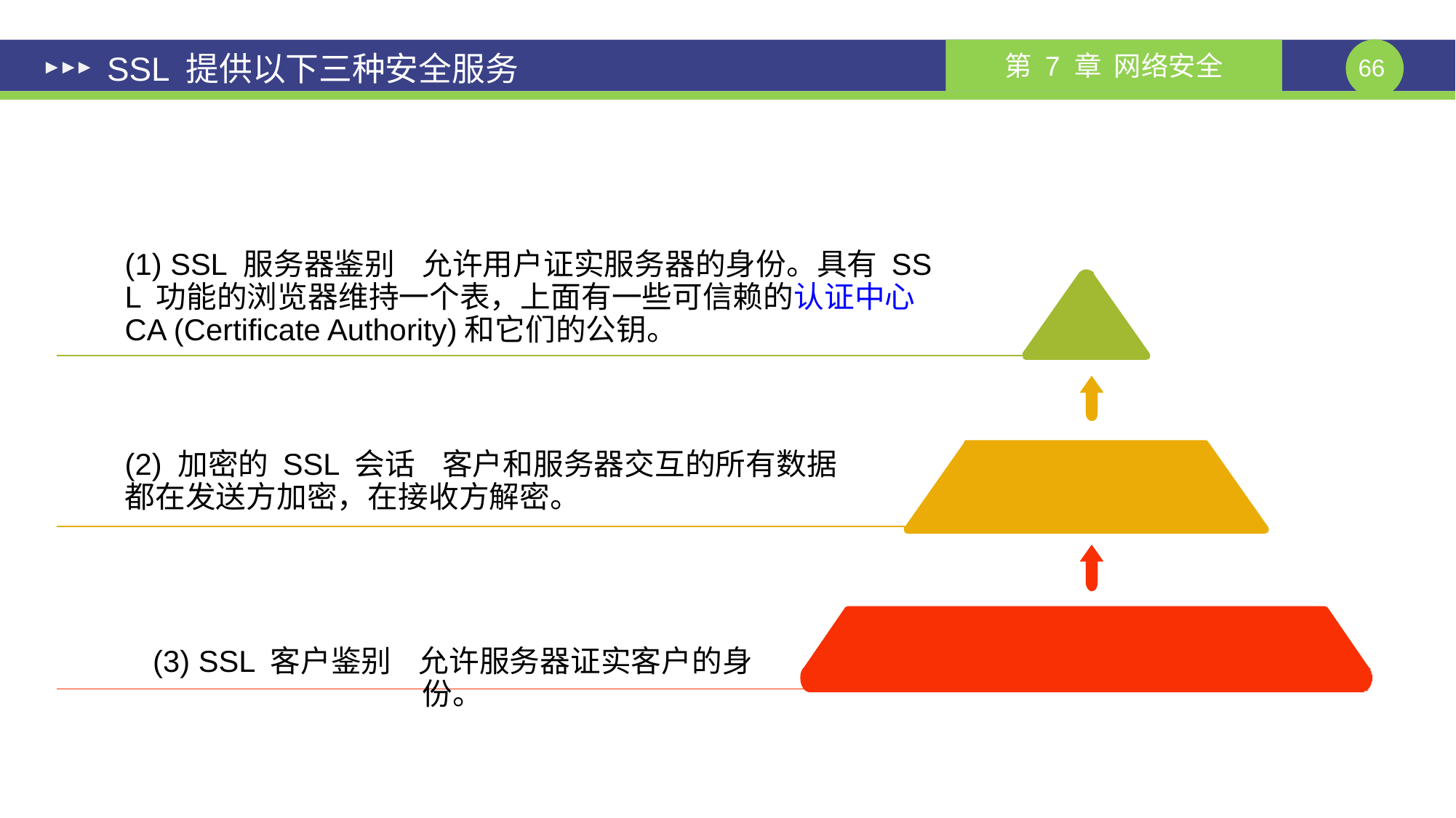

# SSL 提供以下三种安全服务
(1) SSL 服务器鉴别    允许用户证实服务器的身份。具有 SS L 功能的浏览器维持一个表，上面有一些可信赖的认证中心 CA (Certificate Authority)和它们的公钥。

(2) 加密的 SSL 会话    客户和服务器交互的所有数据都在发送方加密，在接收方解密。

(3) SSL 客户鉴别    允许服务器证实客户的身份。
课件制作人：谢钧  谢希仁